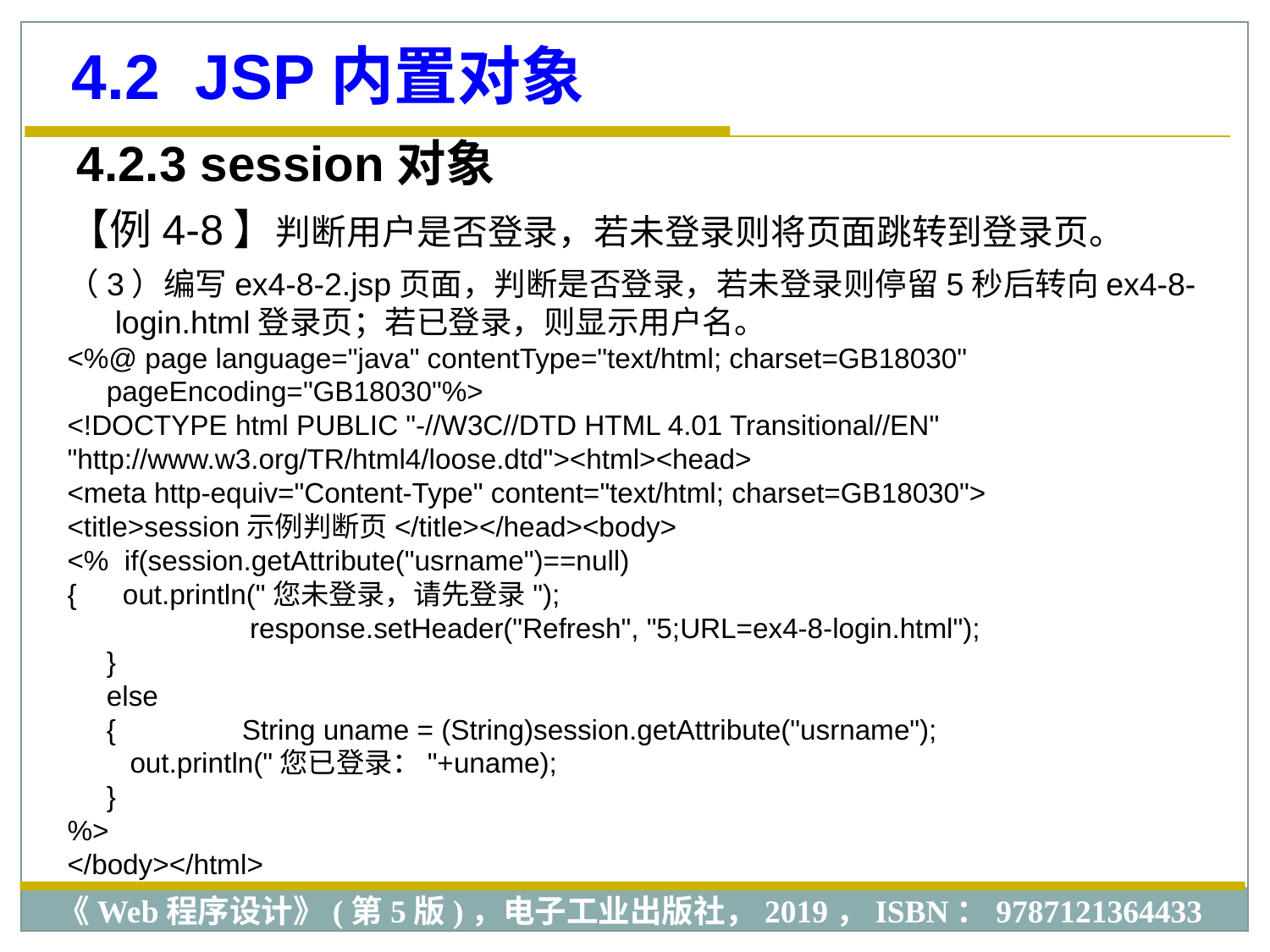

4.2  JSP内置对象
4.2.3 session对象
【例4-8】判断用户是否登录，若未登录则将页面跳转到登录页。
（3）编写ex4-8-2.jsp页面，判断是否登录，若未登录则停留5秒后转向ex4-8-login.html登录页；若已登录，则显示用户名。
<%@ page language="java" contentType="text/html; charset=GB18030"
     pageEncoding="GB18030"%>
<!DOCTYPE html PUBLIC "-//W3C//DTD HTML 4.01 Transitional//EN"
"http://www.w3.org/TR/html4/loose.dtd"><html><head>
<meta http-equiv="Content-Type" content="text/html; charset=GB18030">
<title>session示例判断页</title></head><body>
<%  if(session.getAttribute("usrname")==null)
{	 out.println("您未登录，请先登录");
		 response.setHeader("Refresh", "5;URL=ex4-8-login.html");
     }
     else
     {	String uname = (String)session.getAttribute("usrname");
        out.println("您已登录："+uname);
     }
%>
</body></html>